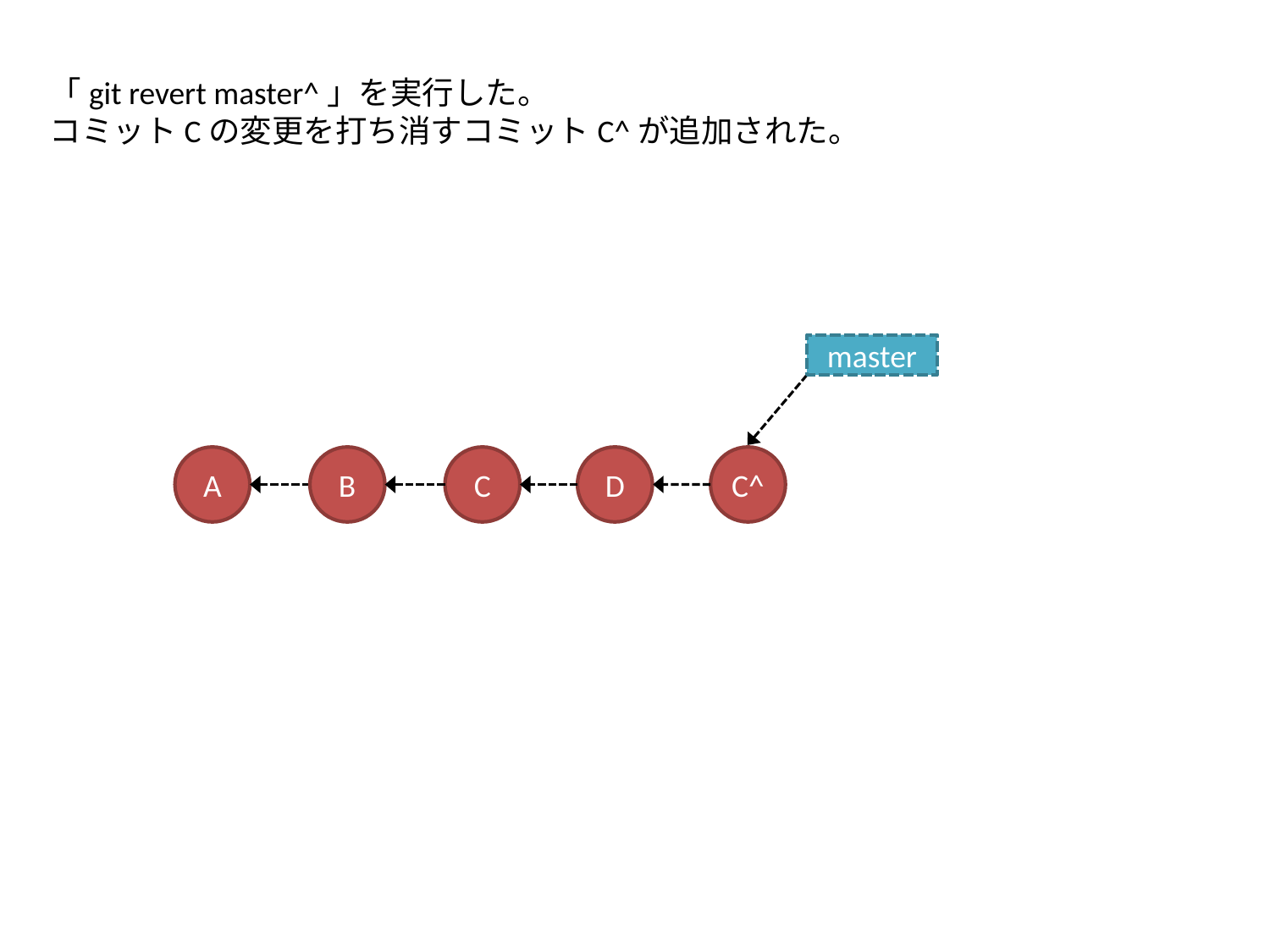

「git revert master^」を実行した。
コミットCの変更を打ち消すコミットC^が追加された。
master
A
B
C
D
C^